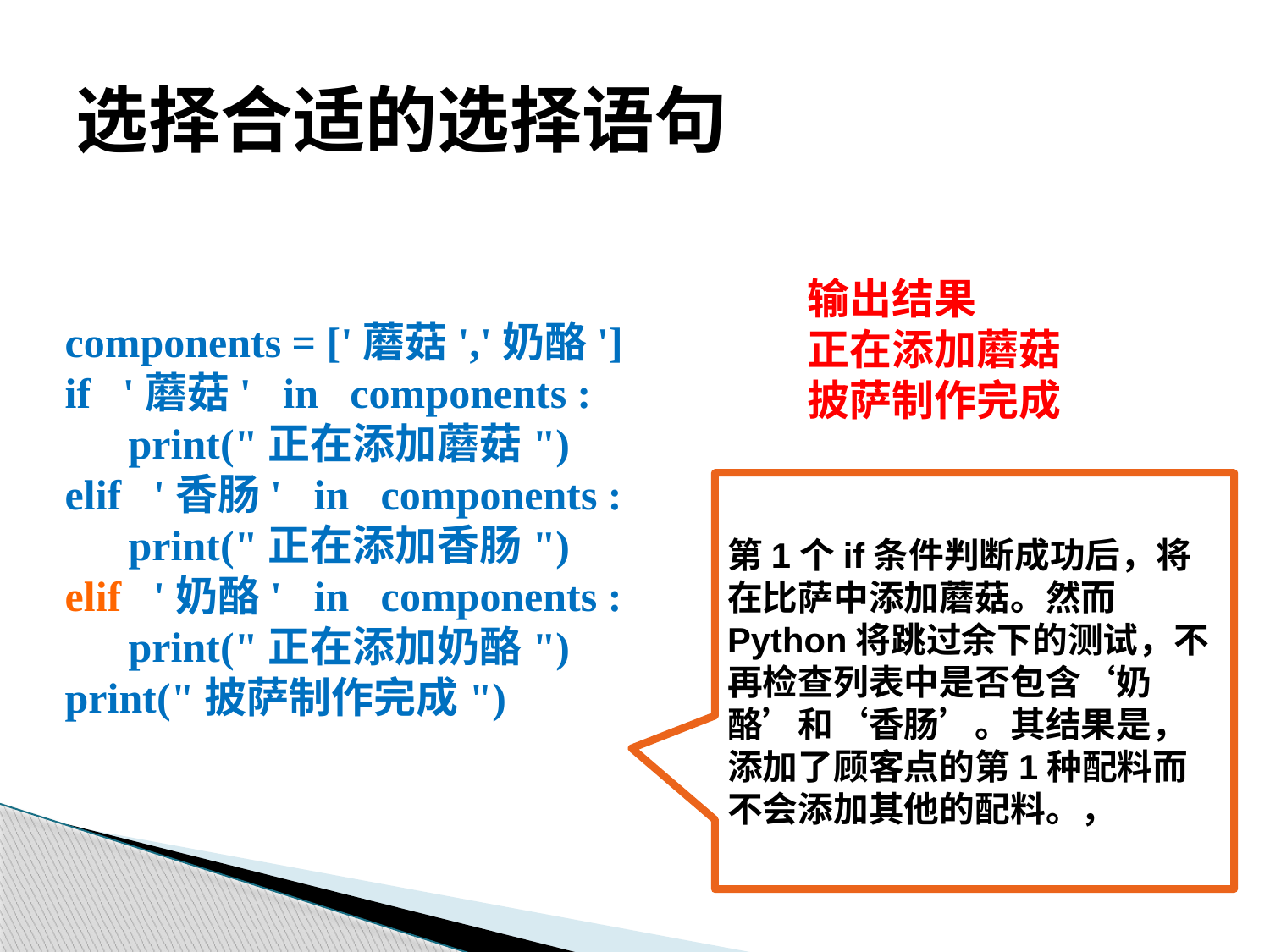

# 选择合适的选择语句
输出结果
正在添加蘑菇
披萨制作完成
components = ['蘑菇','奶酪']
if   '蘑菇'   in   components :
      print("正在添加蘑菇")
elif   '香肠'   in   components :
      print("正在添加香肠")
elif   '奶酪'   in   components :
      print("正在添加奶酪")
print("披萨制作完成")
第1个if条件判断成功后，将在比萨中添加蘑菇。然而Python将跳过余下的测试，不再检查列表中是否包含‘奶酪’和‘香肠’。其结果是，添加了顾客点的第1种配料而不会添加其他的配料。，